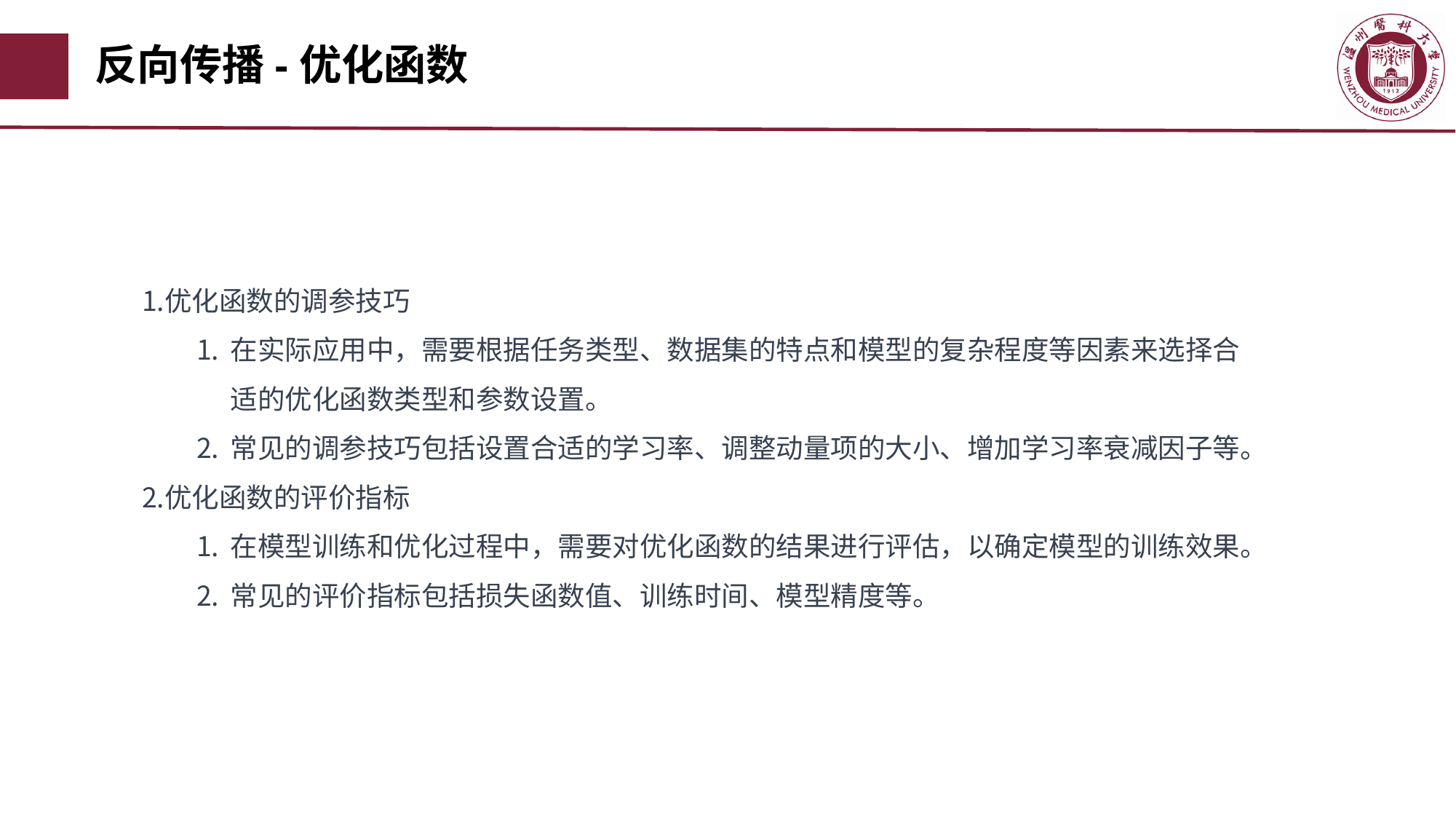

# 反向传播-优化函数

优化函数的调参技巧
在实际应用中，需要根据任务类型、数据集的特点和模型的复杂程度等因素来选择合适的优化函数类型和参数设置。
常见的调参技巧包括设置合适的学习率、调整动量项的大小、增加学习率衰减因子等。
优化函数的评价指标
在模型训练和优化过程中，需要对优化函数的结果进行评估，以确定模型的训练效果。
常见的评价指标包括损失函数值、训练时间、模型精度等。